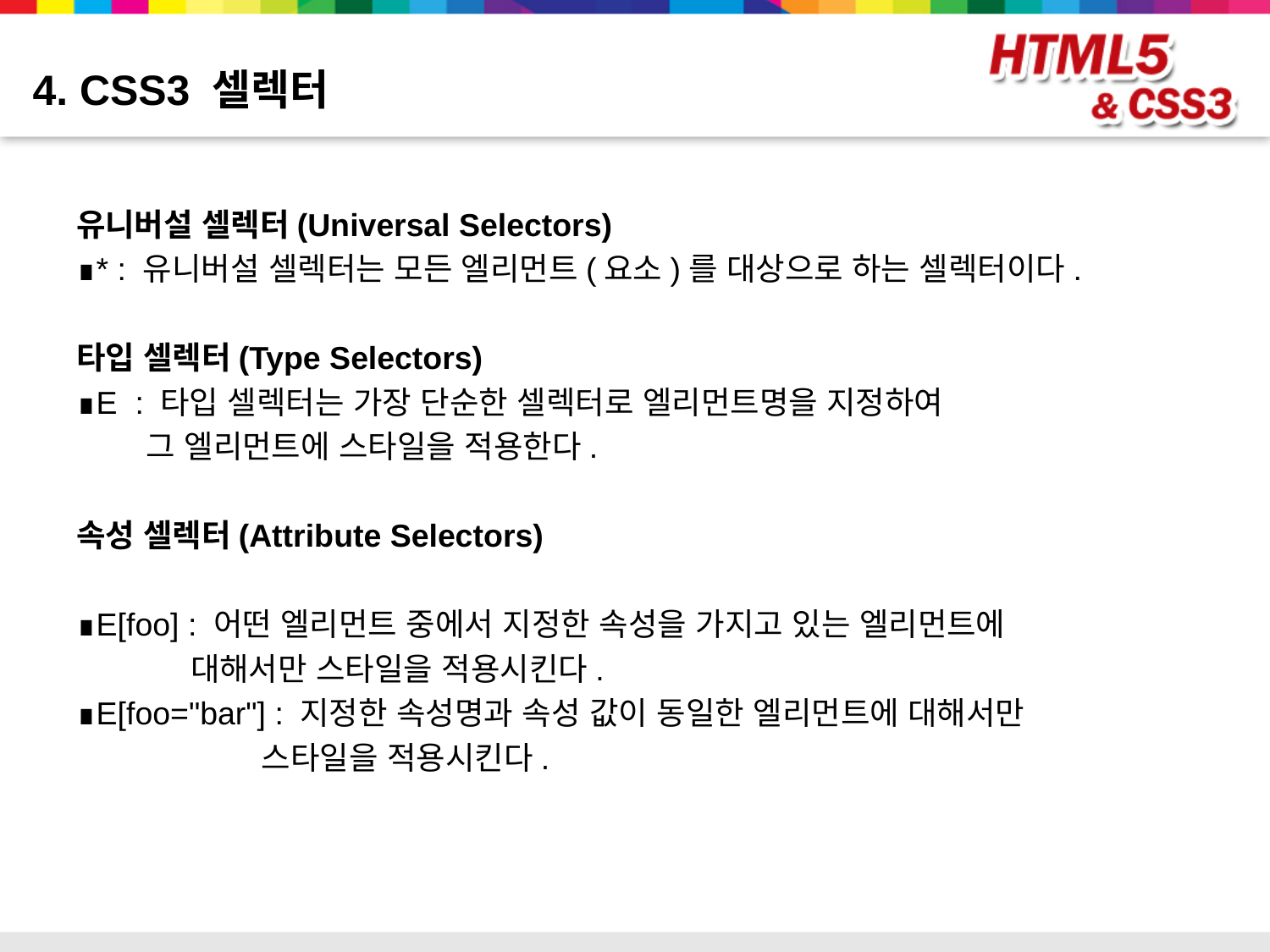

# 4. CSS3 셀렉터
유니버설 셀렉터(Universal Selectors)
∎* : 유니버설 셀렉터는 모든 엘리먼트(요소)를 대상으로 하는 셀렉터이다.

타입 셀렉터(Type Selectors)
∎E  : 타입 셀렉터는 가장 단순한 셀렉터로 엘리먼트명을 지정하여
       그 엘리먼트에 스타일을 적용한다.

속성 셀렉터(Attribute Selectors)

∎E[foo] : 어떤 엘리먼트 중에서 지정한 속성을 가지고 있는 엘리먼트에
            대해서만 스타일을 적용시킨다.
∎E[foo="bar"] : 지정한 속성명과 속성 값이 동일한 엘리먼트에 대해서만
                    스타일을 적용시킨다.